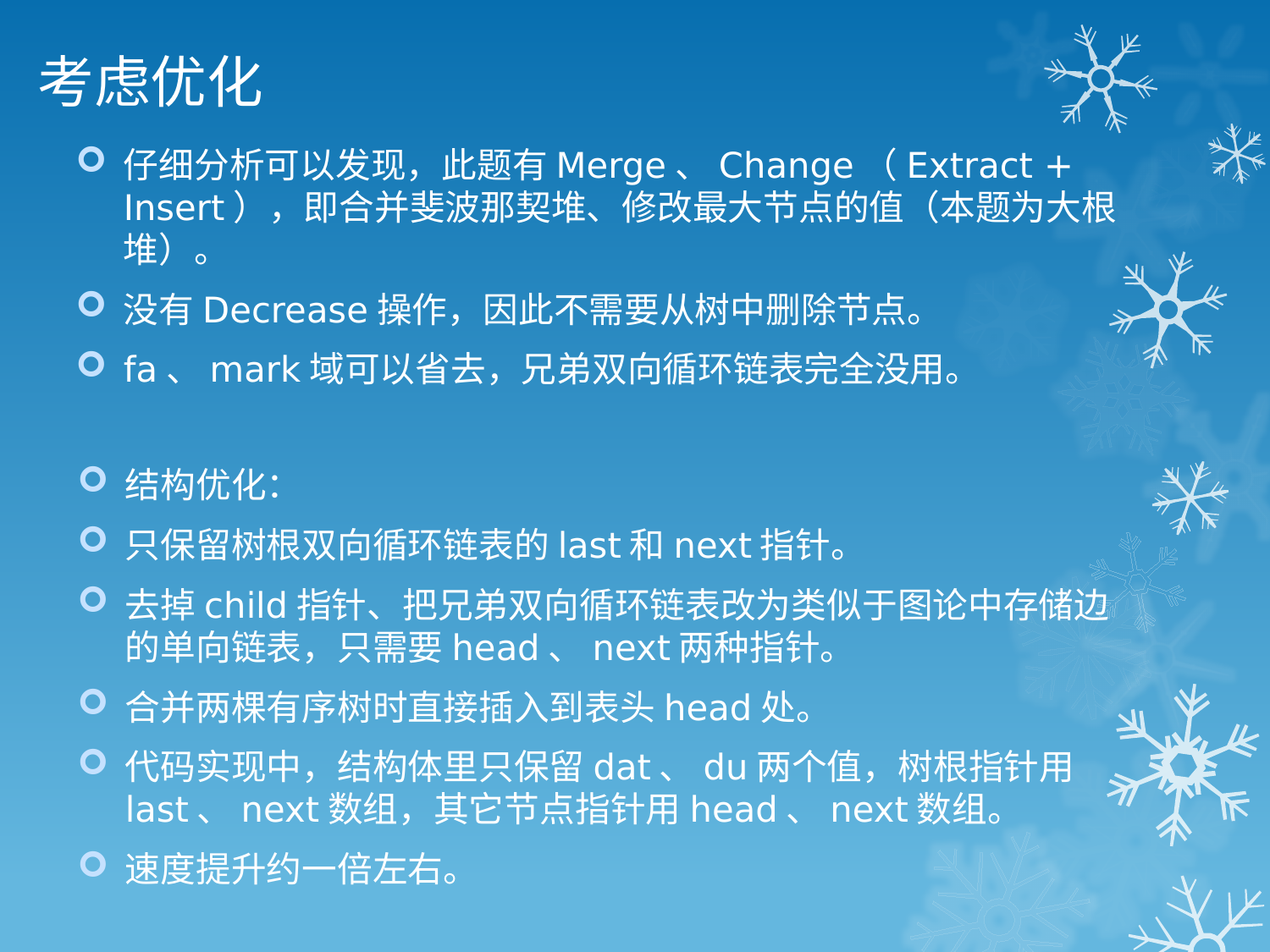

# 考虑优化
仔细分析可以发现，此题有Merge、Change（Extract + Insert），即合并斐波那契堆、修改最大节点的值（本题为大根堆）。
没有Decrease操作，因此不需要从树中删除节点。
fa、mark域可以省去，兄弟双向循环链表完全没用。
结构优化：
只保留树根双向循环链表的last和next指针。
去掉child指针、把兄弟双向循环链表改为类似于图论中存储边的单向链表，只需要head、next两种指针。
合并两棵有序树时直接插入到表头head处。
代码实现中，结构体里只保留dat、du两个值，树根指针用last、next数组，其它节点指针用head、next数组。
速度提升约一倍左右。